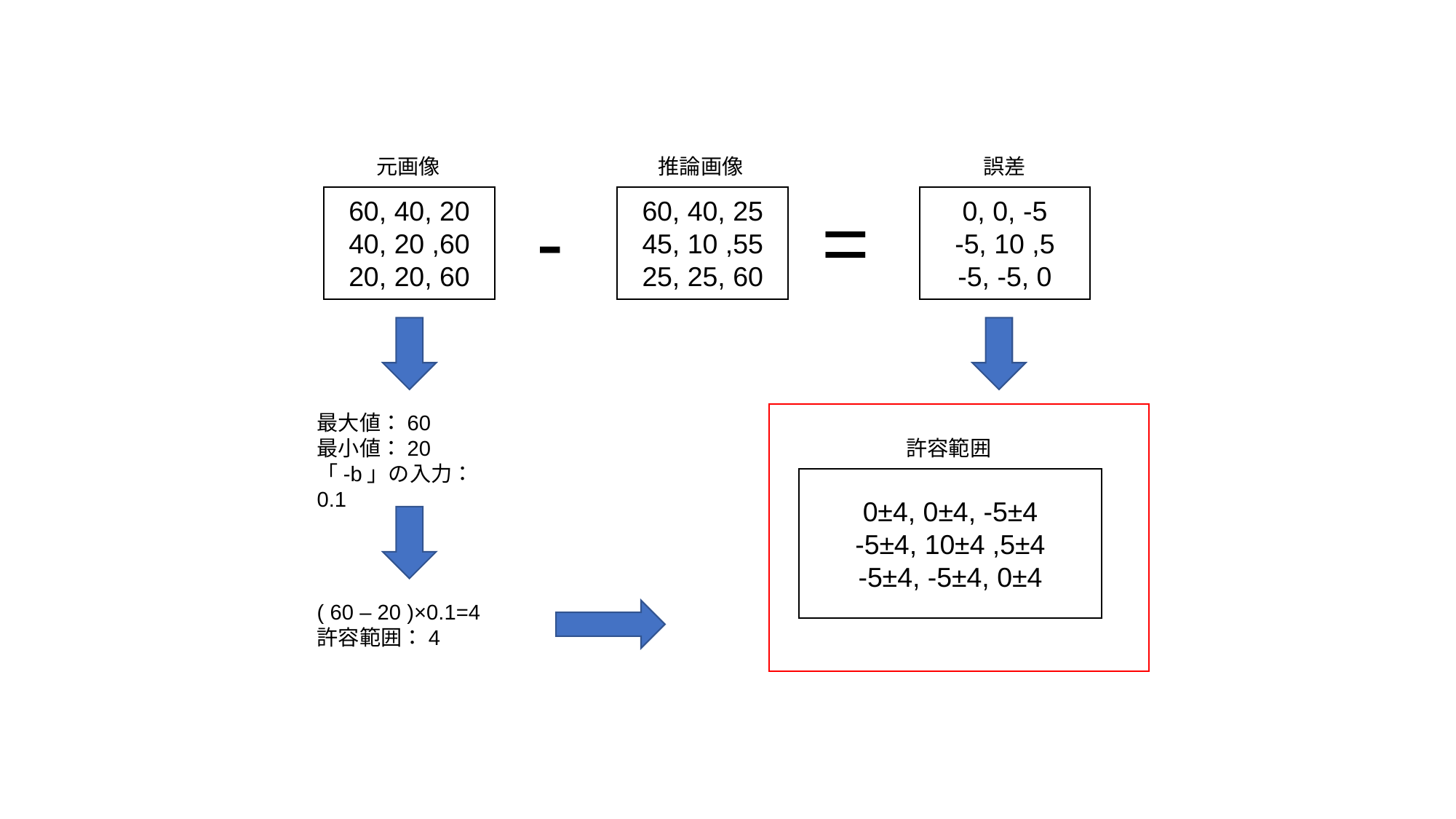

元画像
60, 40, 20
40, 20 ,60
20, 20, 60
推論画像
60, 40, 25
45, 10 ,55
25, 25, 60
誤差
0, 0, -5
-5, 10 ,5
-5, -5, 0
-
=

最大値：60
最小値：20
「-b」の入力：0.1

許容範囲
0±4, 0±4, -5±4
-5±4, 10±4 ,5±4
-5±4, -5±4, 0±4

( 60 – 20 )×0.1=4
許容範囲：4